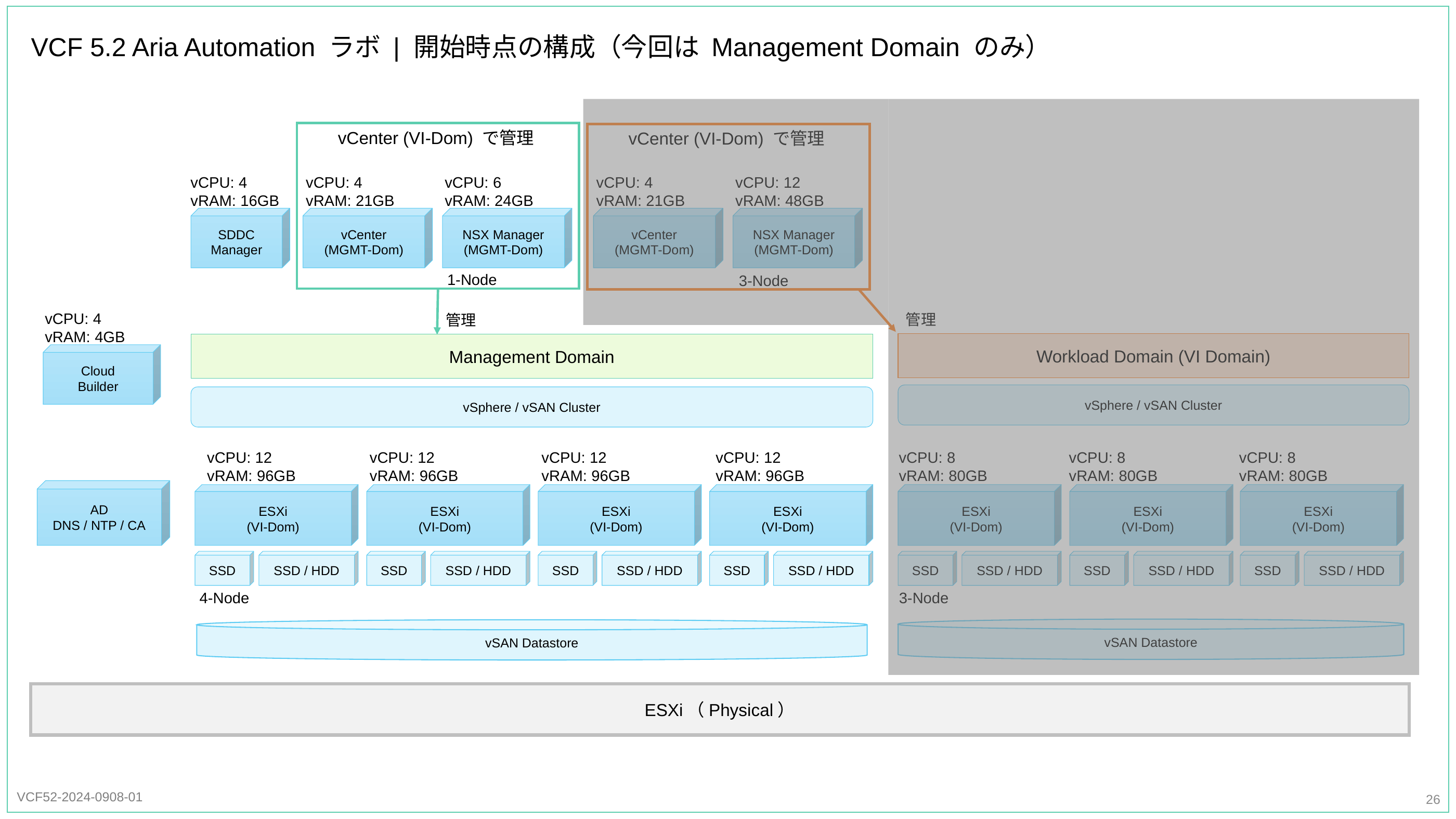

# VCF 5.2 Aria Automation ラボ | 開始時点の構成（今回は Management Domain のみ）

26